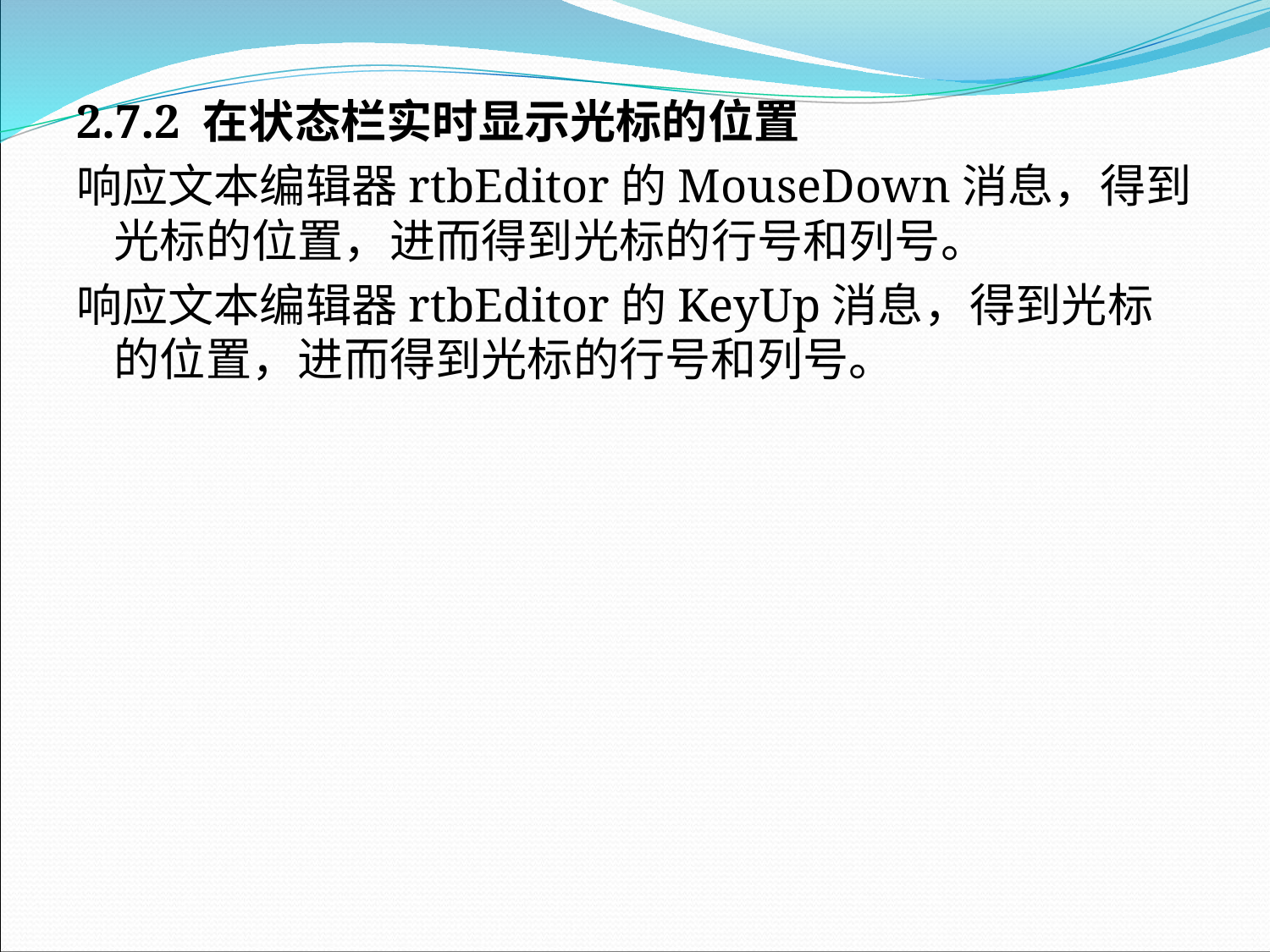

2.7.2 在状态栏实时显示光标的位置
响应文本编辑器rtbEditor的MouseDown消息，得到光标的位置，进而得到光标的行号和列号。
响应文本编辑器rtbEditor的KeyUp消息，得到光标的位置，进而得到光标的行号和列号。